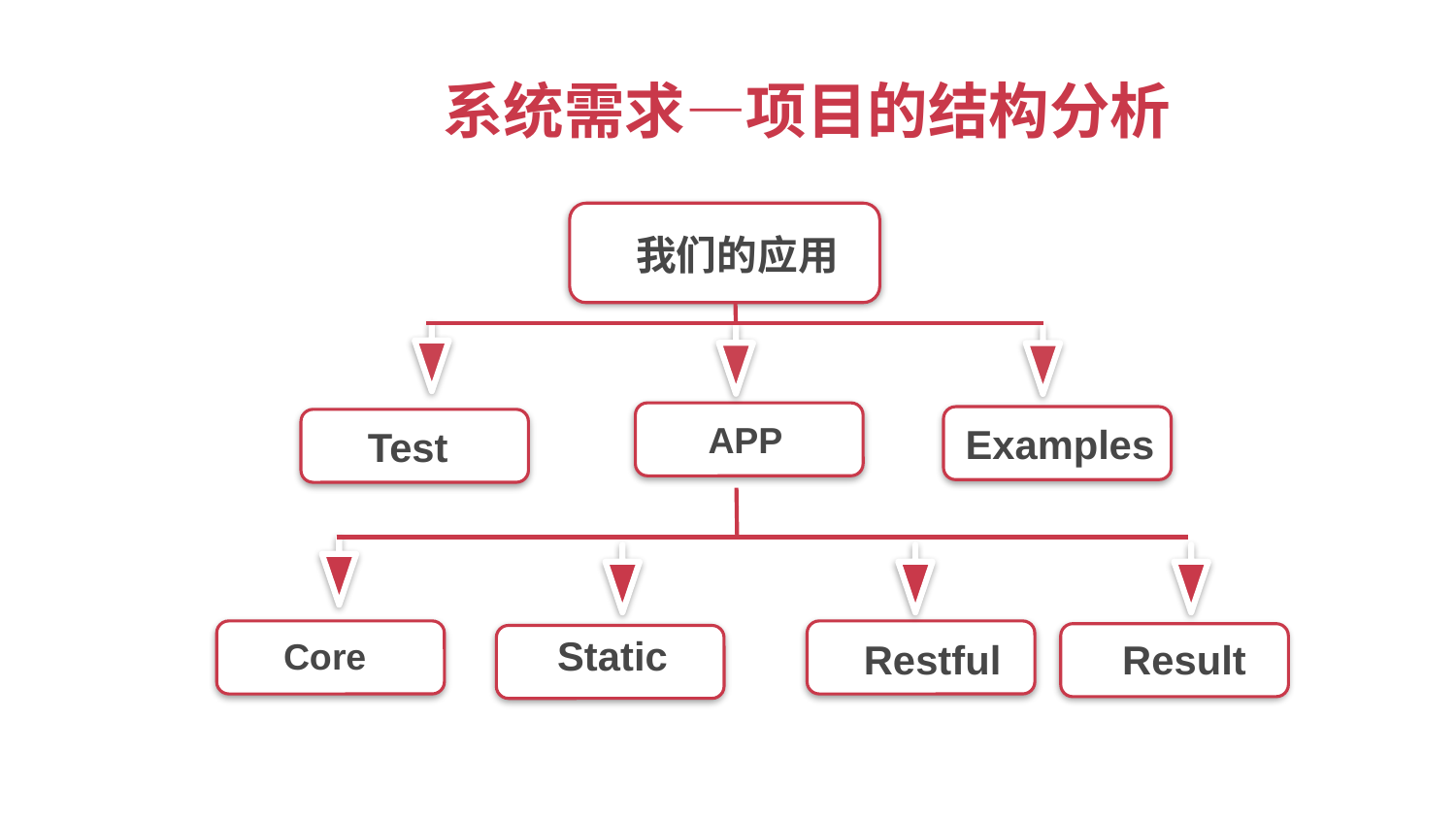

系统需求—项目的结构分析

我们的应用

 Examples
     Test
APP

Static

Core
Restful
Result